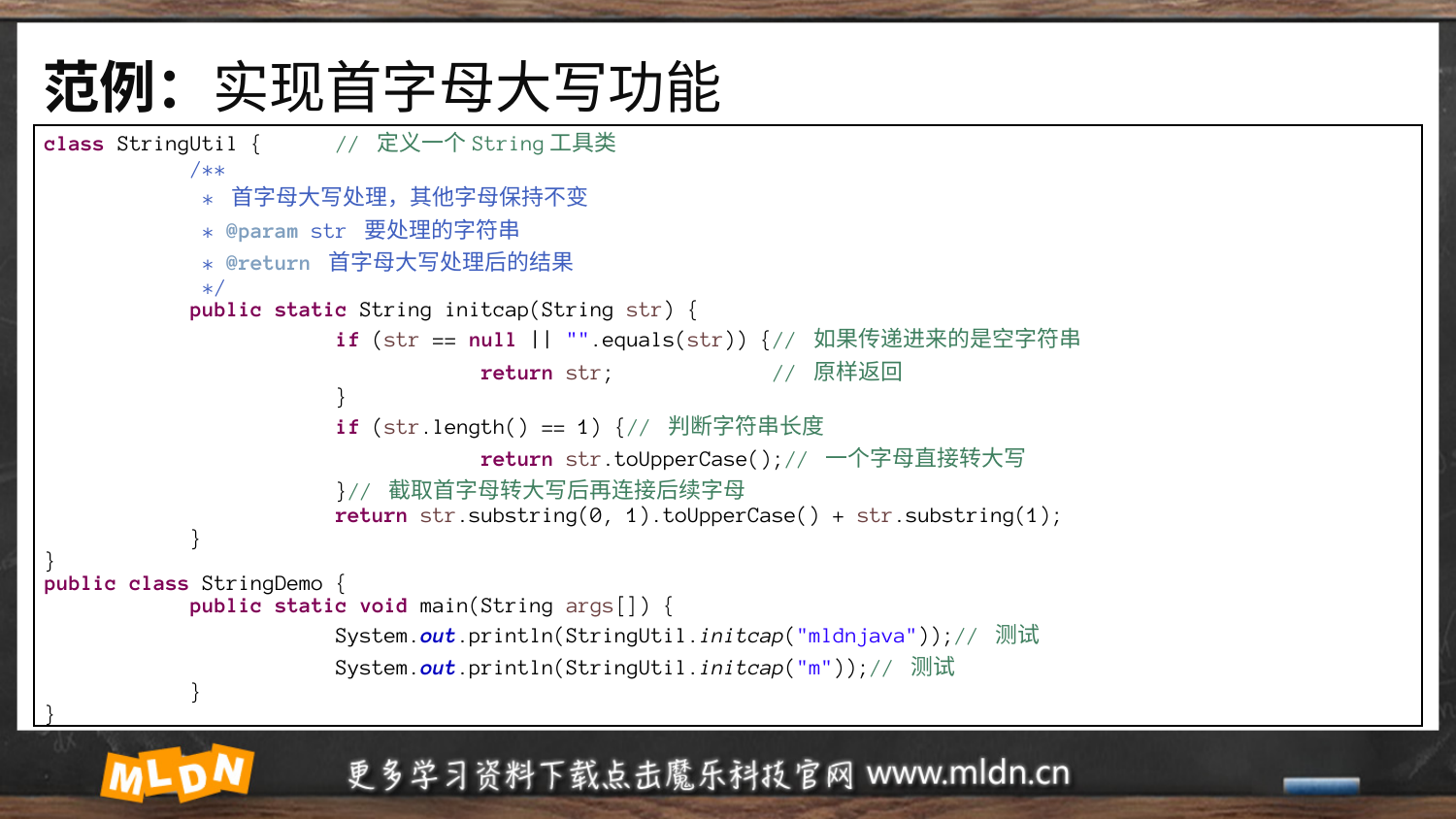

# 范例：实现首字母大写功能
| class StringUtil { // 定义一个String工具类 /\*\* \* 首字母大写处理，其他字母保持不变 \* @param str 要处理的字符串 \* @return 首字母大写处理后的结果 \*/ public static String initcap(String str) { if (str == null || "".equals(str)) {// 如果传递进来的是空字符串 return str; // 原样返回 } if (str.length() == 1) { // 判断字符串长度 return str.toUpperCase();// 一个字母直接转大写 }// 截取首字母转大写后再连接后续字母 return str.substring(0, 1).toUpperCase() + str.substring(1); } } public class StringDemo { public static void main(String args[]) { System.out.println(StringUtil.initcap("mldnjava"));// 测试 System.out.println(StringUtil.initcap("m"));// 测试 } } |
| --- |